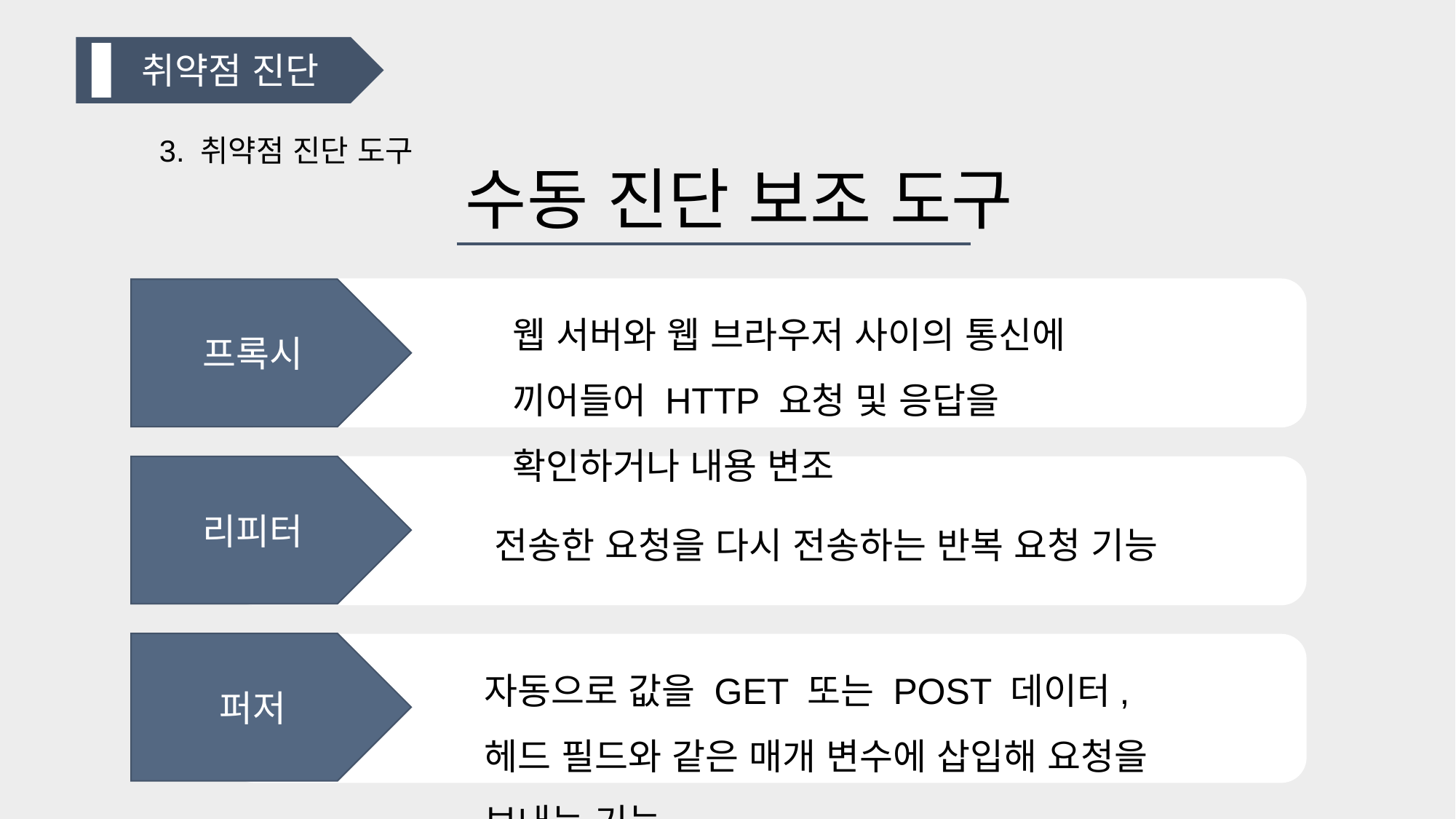

취약점 진단

3. 취약점 진단 도구
수동 진단 보조 도구
프록시

웹 서버와 웹 브라우저 사이의 통신에 끼어들어 HTTP 요청 및 응답을 확인하거나 내용 변조
리피터

전송한 요청을 다시 전송하는 반복 요청 기능
퍼저

자동으로 값을 GET 또는 POST 데이터, 헤드 필드와 같은 매개 변수에 삽입해 요청을 보내는 기능